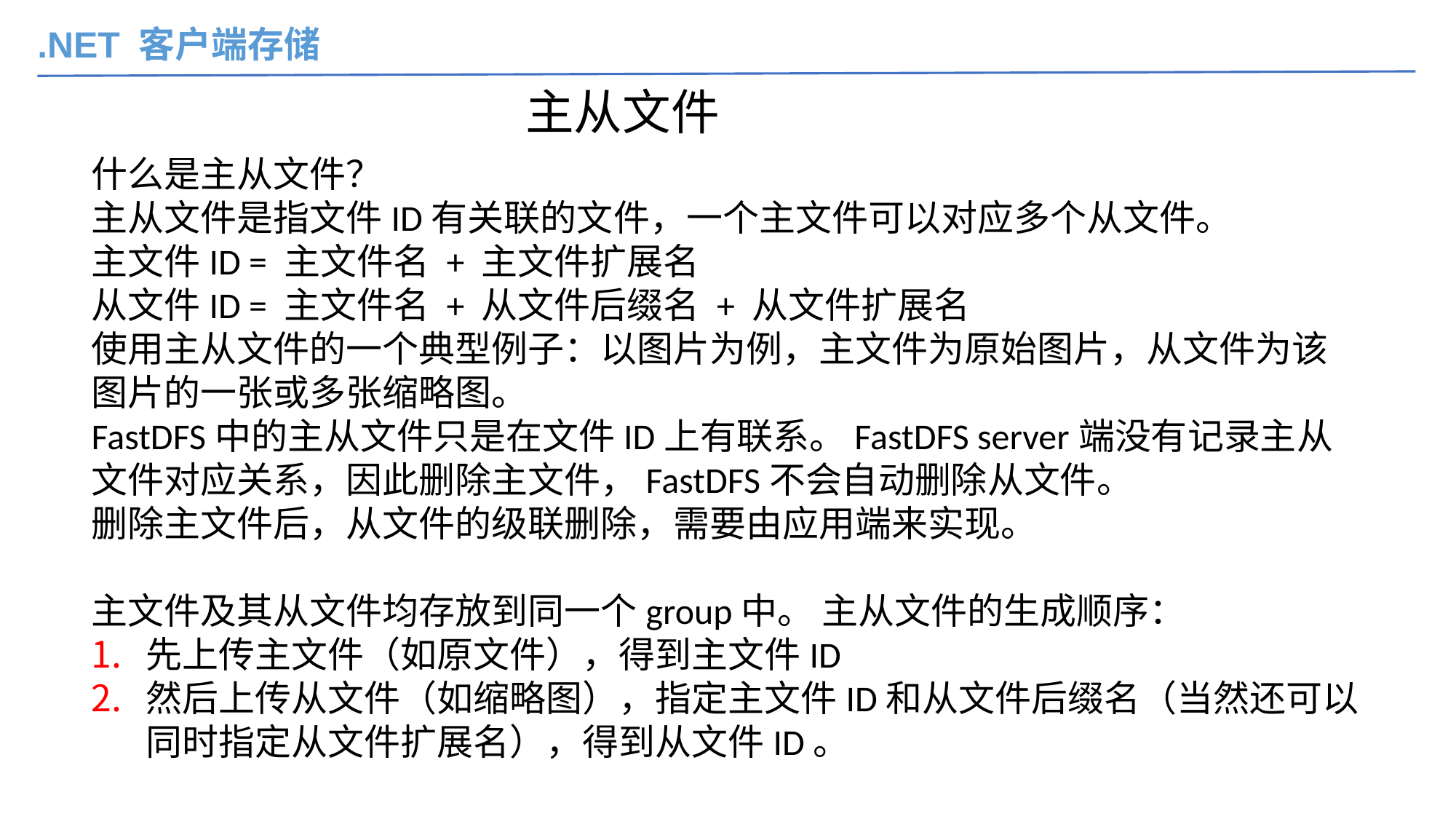

.NET 客户端存储
主从文件
什么是主从文件？
主从文件是指文件ID有关联的文件，一个主文件可以对应多个从文件。
主文件ID = 主文件名 + 主文件扩展名
从文件ID = 主文件名 + 从文件后缀名 + 从文件扩展名
使用主从文件的一个典型例子：以图片为例，主文件为原始图片，从文件为该图片的一张或多张缩略图。
FastDFS中的主从文件只是在文件ID上有联系。FastDFS server端没有记录主从文件对应关系，因此删除主文件，FastDFS不会自动删除从文件。
删除主文件后，从文件的级联删除，需要由应用端来实现。

主文件及其从文件均存放到同一个group中。 主从文件的生成顺序：
先上传主文件（如原文件），得到主文件ID
然后上传从文件（如缩略图），指定主文件ID和从文件后缀名（当然还可以同时指定从文件扩展名），得到从文件ID。